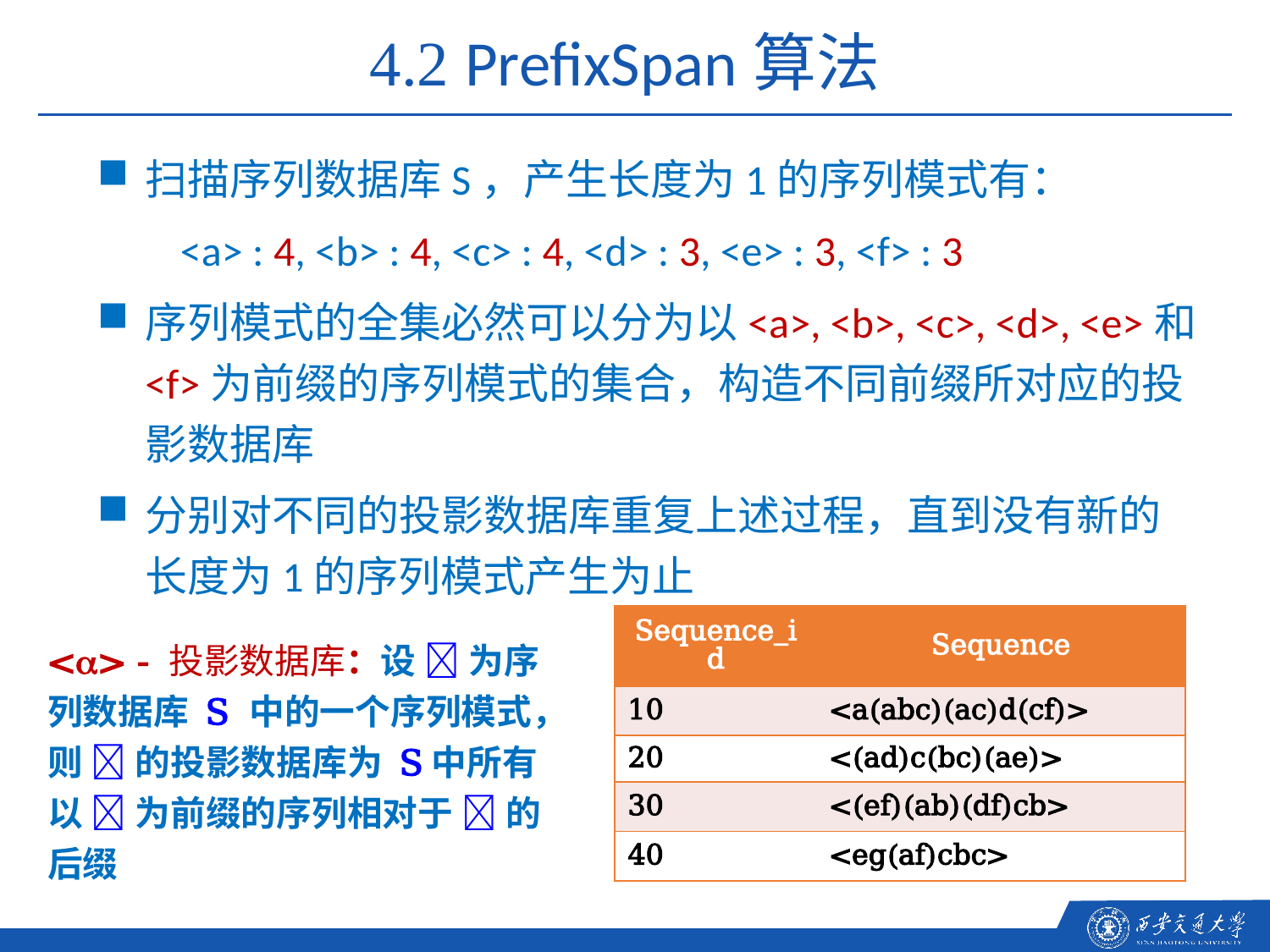

4.2 PrefixSpan算法
扫描序列数据库S，产生长度为1的序列模式有：
       <a> : 4, <b> : 4, <c> : 4, <d> : 3, <e> : 3, <f> : 3
序列模式的全集必然可以分为以<a>, <b>, <c>, <d>, <e>和<f>为前缀的序列模式的集合，构造不同前缀所对应的投影数据库
分别对不同的投影数据库重复上述过程，直到没有新的长度为1的序列模式产生为止
| Sequence\_id | Sequence |
| --- | --- |
| 10 | <a(abc)(ac)d(cf)> |
| 20 | <(ad)c(bc)(ae)> |
| 30 | <(ef)(ab)(df)cb> |
| 40 | <eg(af)cbc> |
<α> - 投影数据库：设 α 为序列数据库 S 中的一个序列模式，则 α 的投影数据库为 S中所有以 α 为前缀的序列相对于 α 的后缀